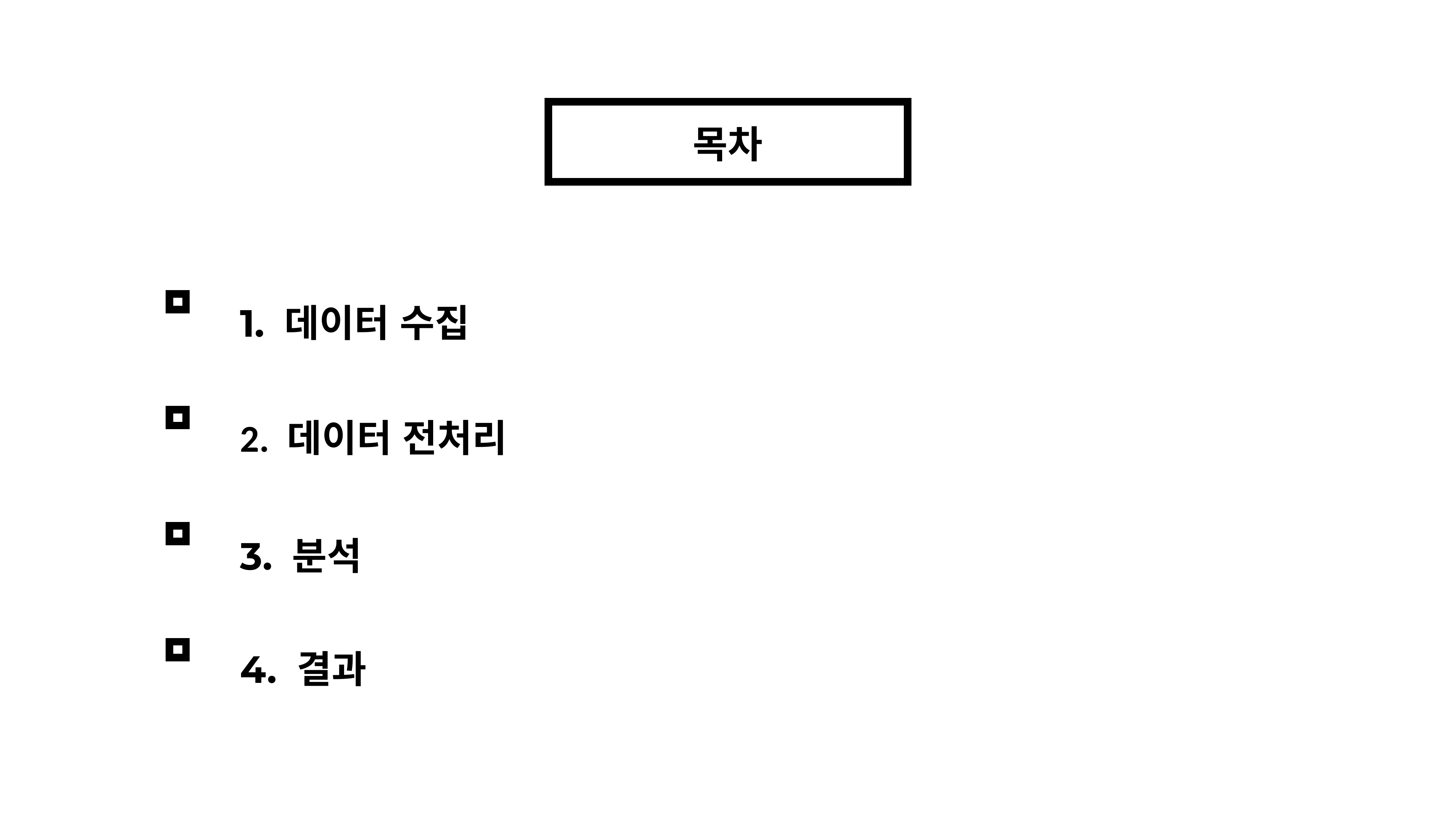

목차
1. 데이터 수집

2. 데이터 전처리

3. 분석

4. 결과